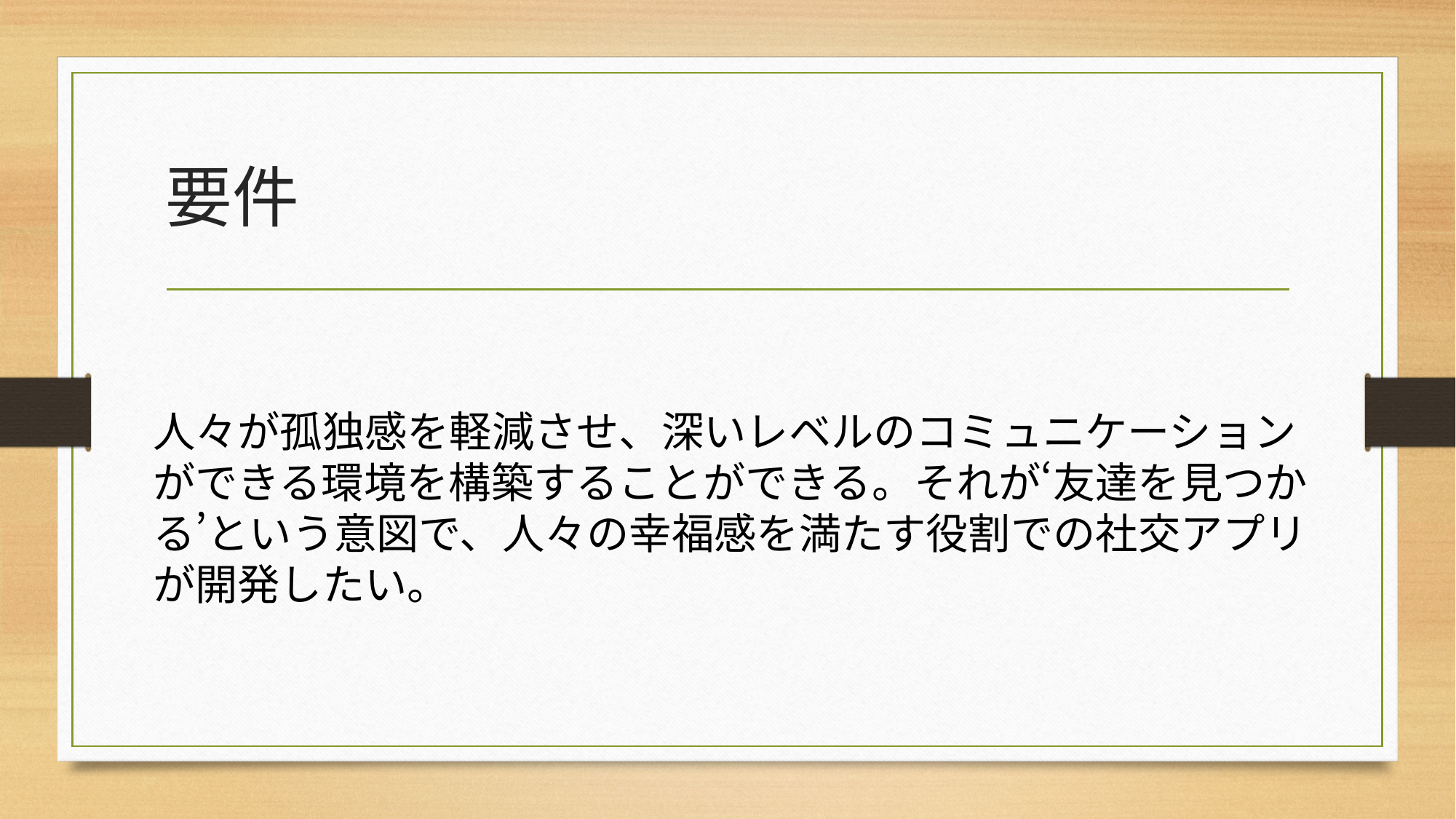

# 要件
人々が孤独感を軽減させ、深いレベルのコミュニケーションができる環境を構築することができる。それが‘友達を見つかる’という意図で、人々の幸福感を満たす役割での社交アプリが開発したい。